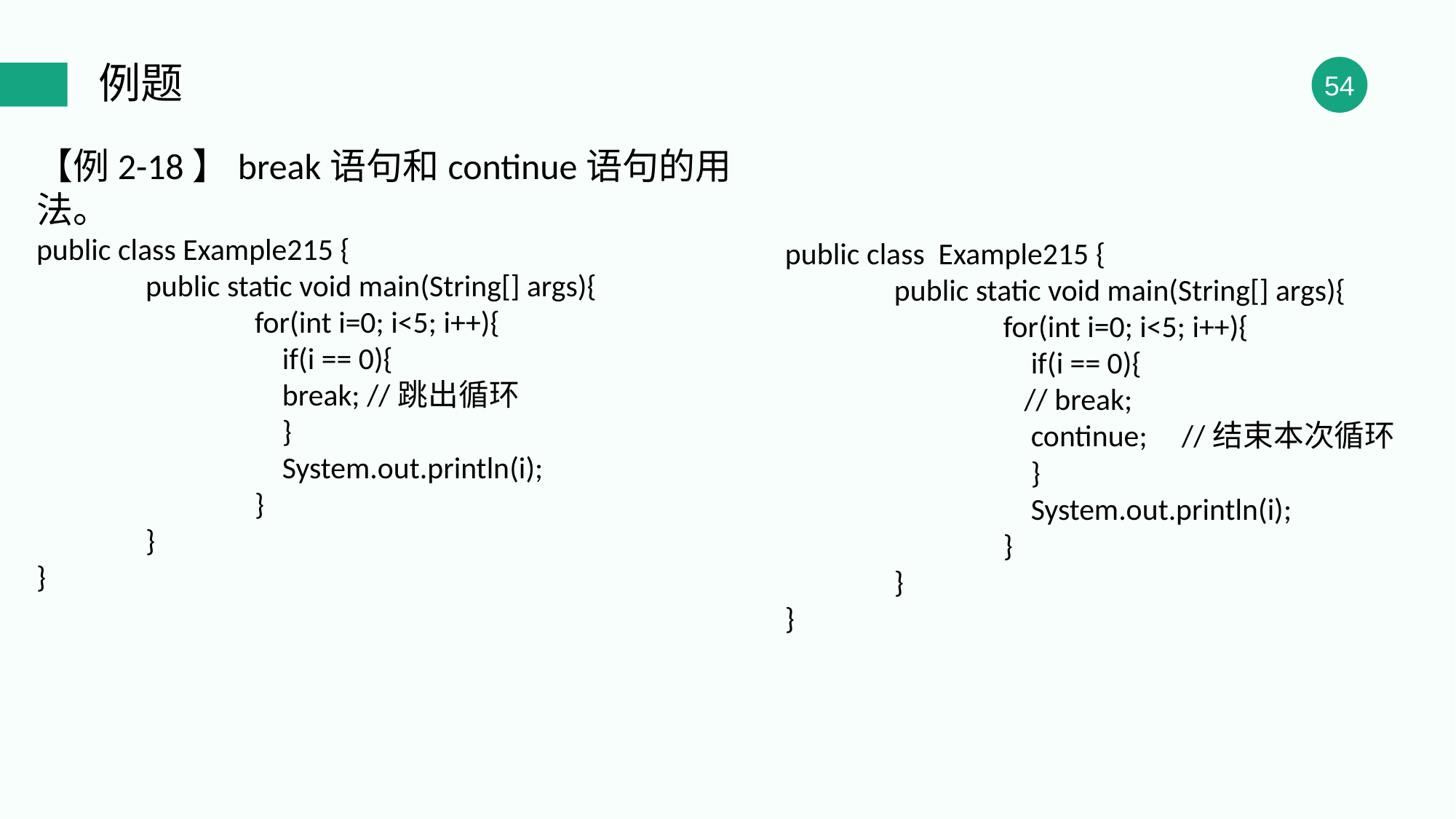

例题
【例2-18】break语句和continue语句的用法。
public class Example215 {
	public static void main(String[] args){
		for(int i=0; i<5; i++){
		    if(i == 0){
		    break; //跳出循环
		    }
		    System.out.println(i);
		}
	}
}
public class  Example215 {
	public static void main(String[] args){
		for(int i=0; i<5; i++){
		    if(i == 0){
		   // break;
		    continue;     //结束本次循环
		    }
		    System.out.println(i);
		}
	}
}